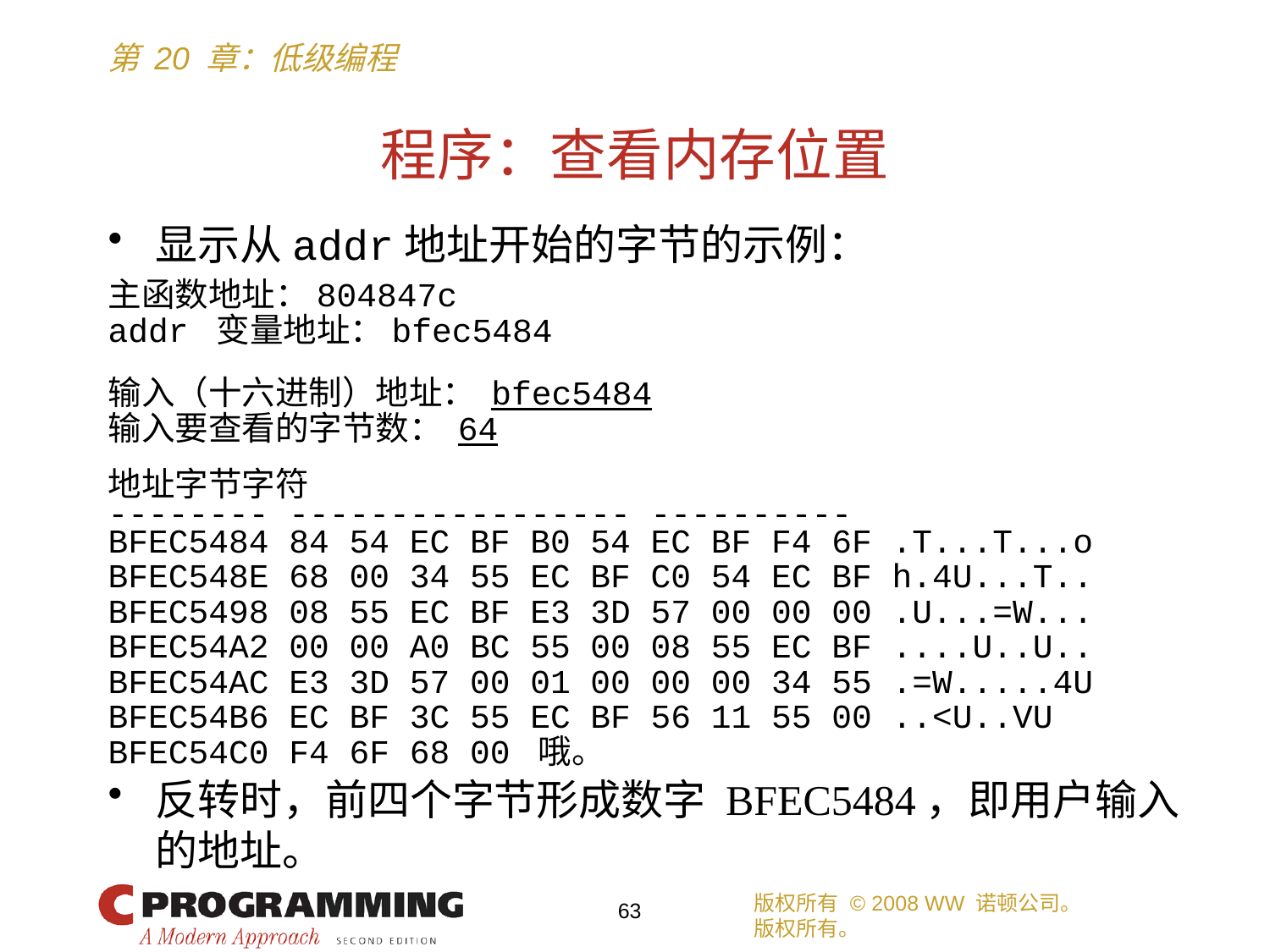

# 程序：查看内存位置
显示从addr地址开始的字节的示例：
主函数地址：804847c
addr 变量地址：bfec5484

输入（十六进制）地址： bfec5484
输入要查看的字节数： 64

地址字节字符
-------- ----------------- ----------
BFEC5484 84 54 EC BF B0 54 EC BF F4 6F .T...T...o
BFEC548E 68 00 34 55 EC BF C0 54 EC BF h.4U...T..
BFEC5498 08 55 EC BF E3 3D 57 00 00 00 .U...=W...
BFEC54A2 00 00 A0 BC 55 00 08 55 EC BF ....U..U..
BFEC54AC E3 3D 57 00 01 00 00 00 34 55 .=W.....4U
BFEC54B6 EC BF 3C 55 EC BF 56 11 55 00 ..<U..VU
BFEC54C0 F4 6F 68 00 哦。
反转时，前四个字节形成数字 BFEC5484，即用户输入的地址。
版权所有 © 2008 WW 诺顿公司。
版权所有。
63